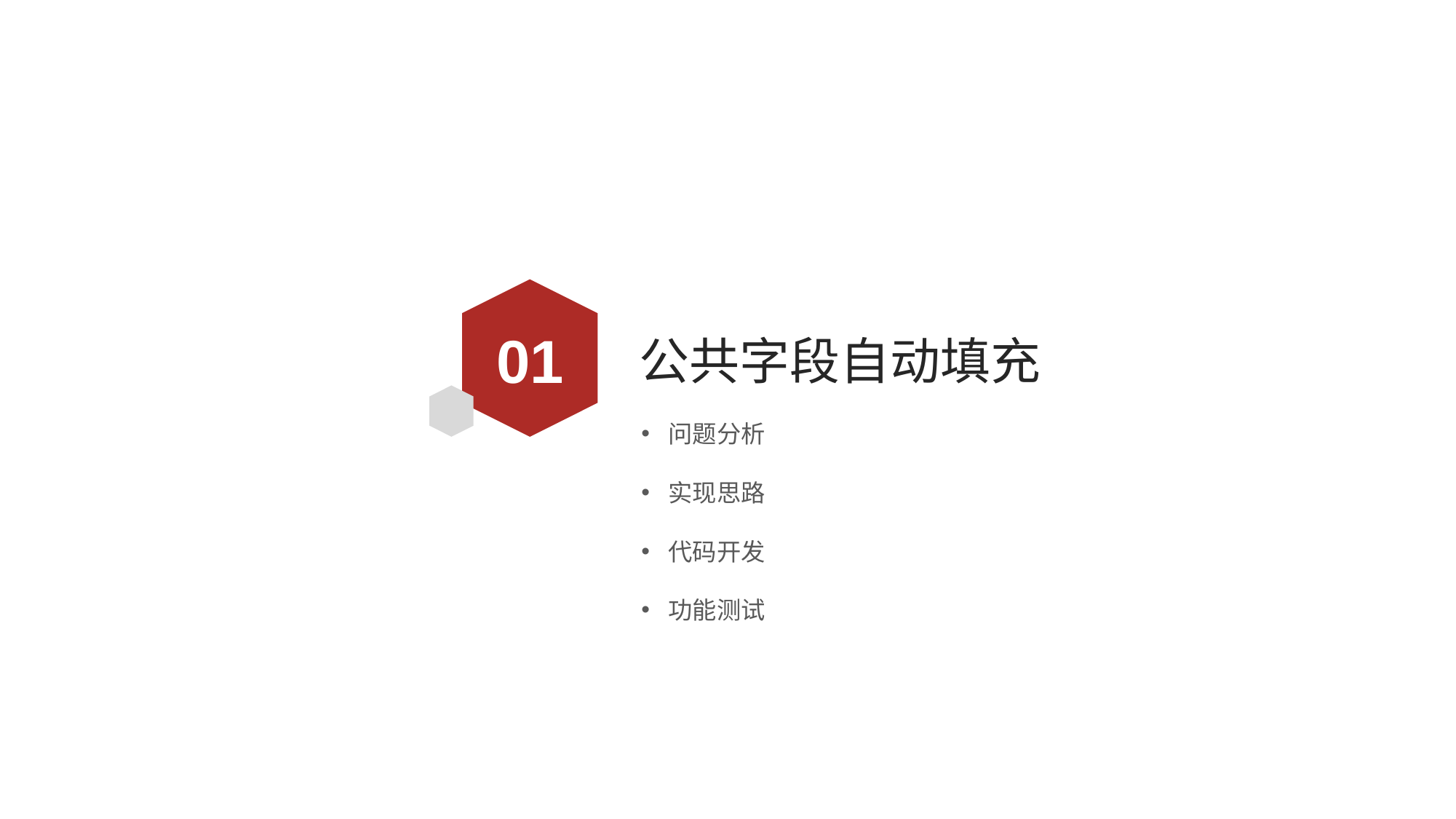

01
# 公共字段自动填充
问题分析
实现思路
代码开发
功能测试